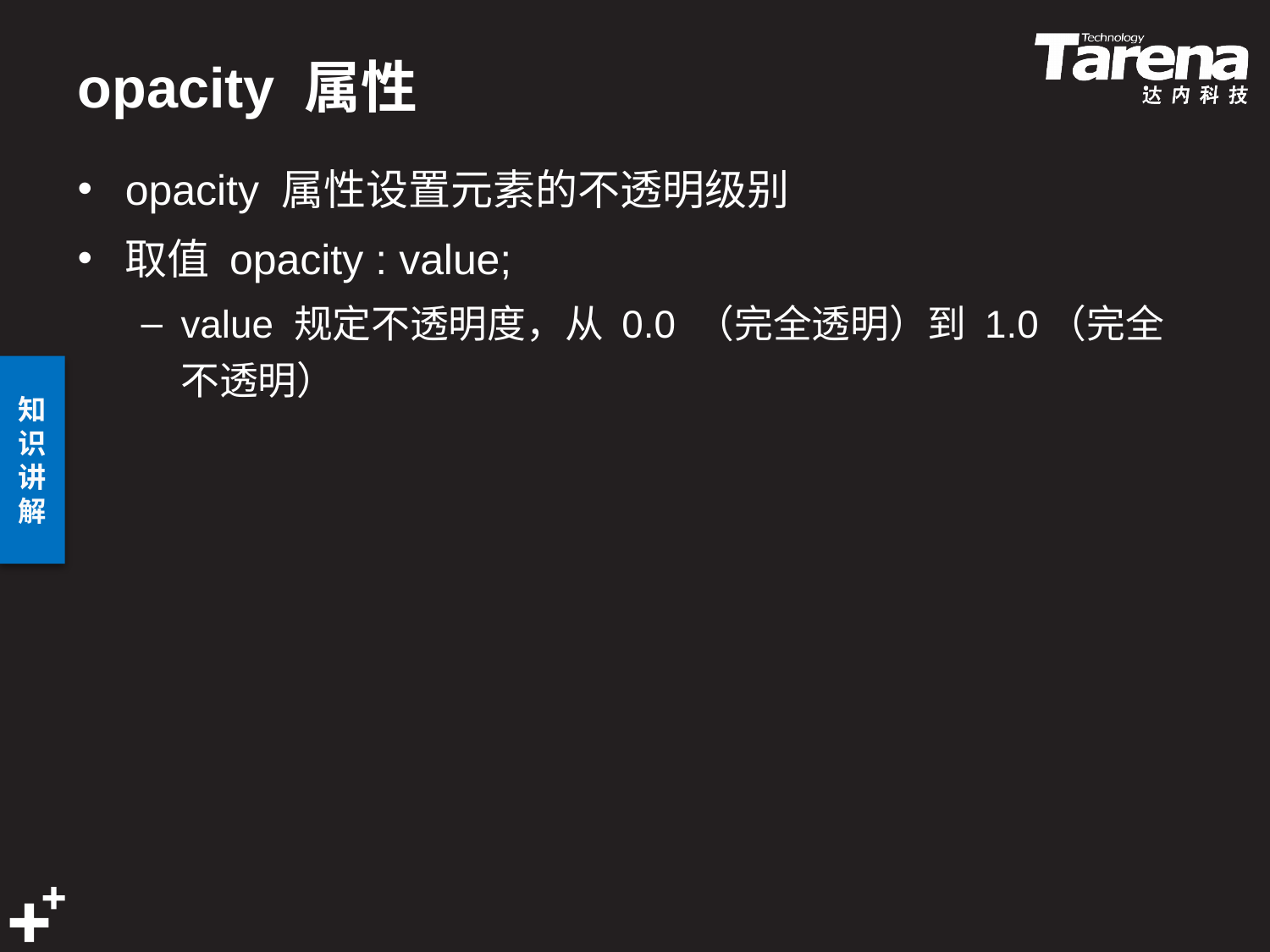

# opacity 属性
opacity 属性设置元素的不透明级别
取值 opacity : value;
value 规定不透明度，从 0.0 （完全透明）到 1.0（完全不透明）